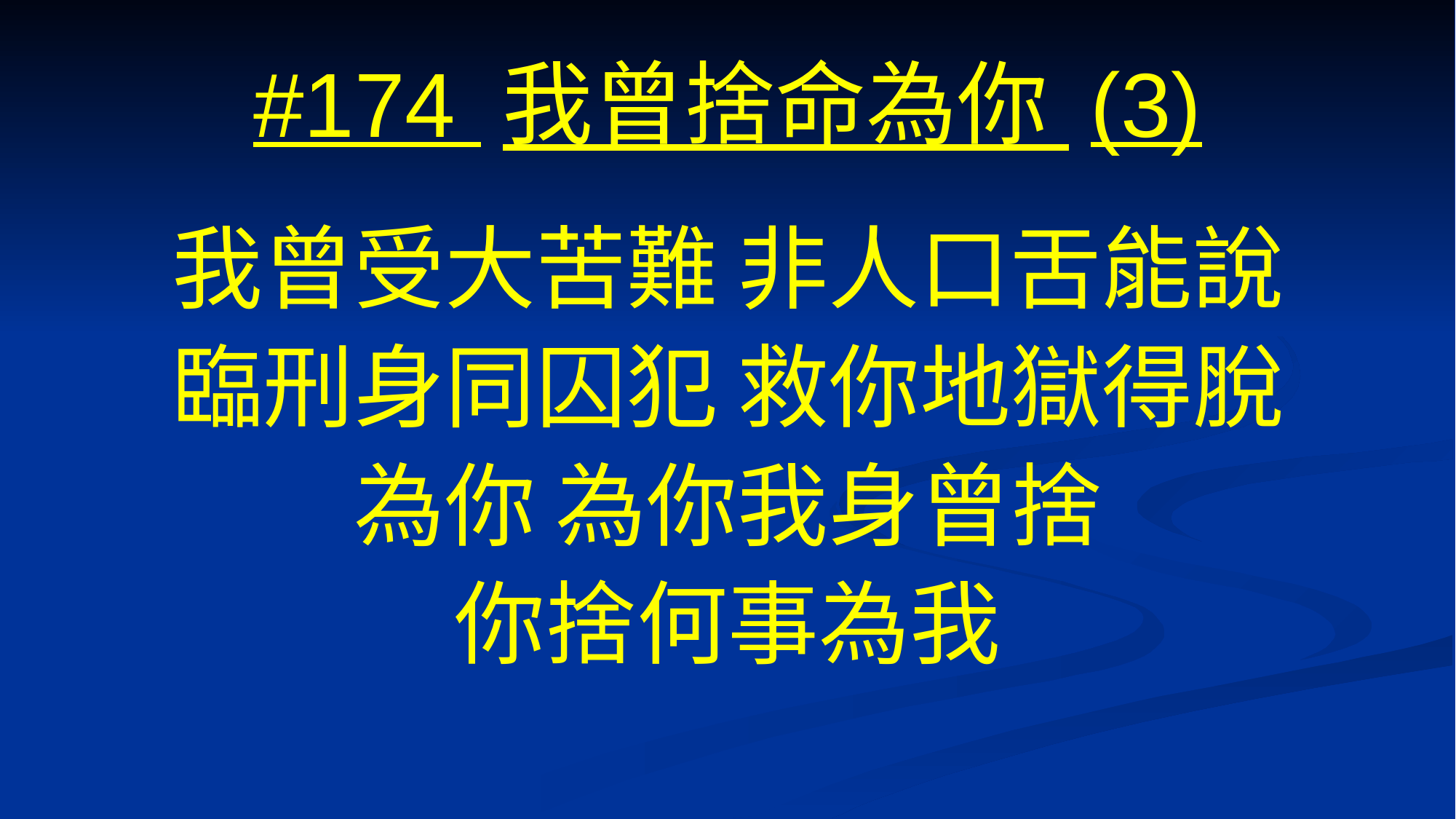

# #174 我曾捨命為你 (3)
我曾受大苦難 非人口舌能說
臨刑身同囚犯 救你地獄得脫
為你 為你我身曾捨
你捨何事為我